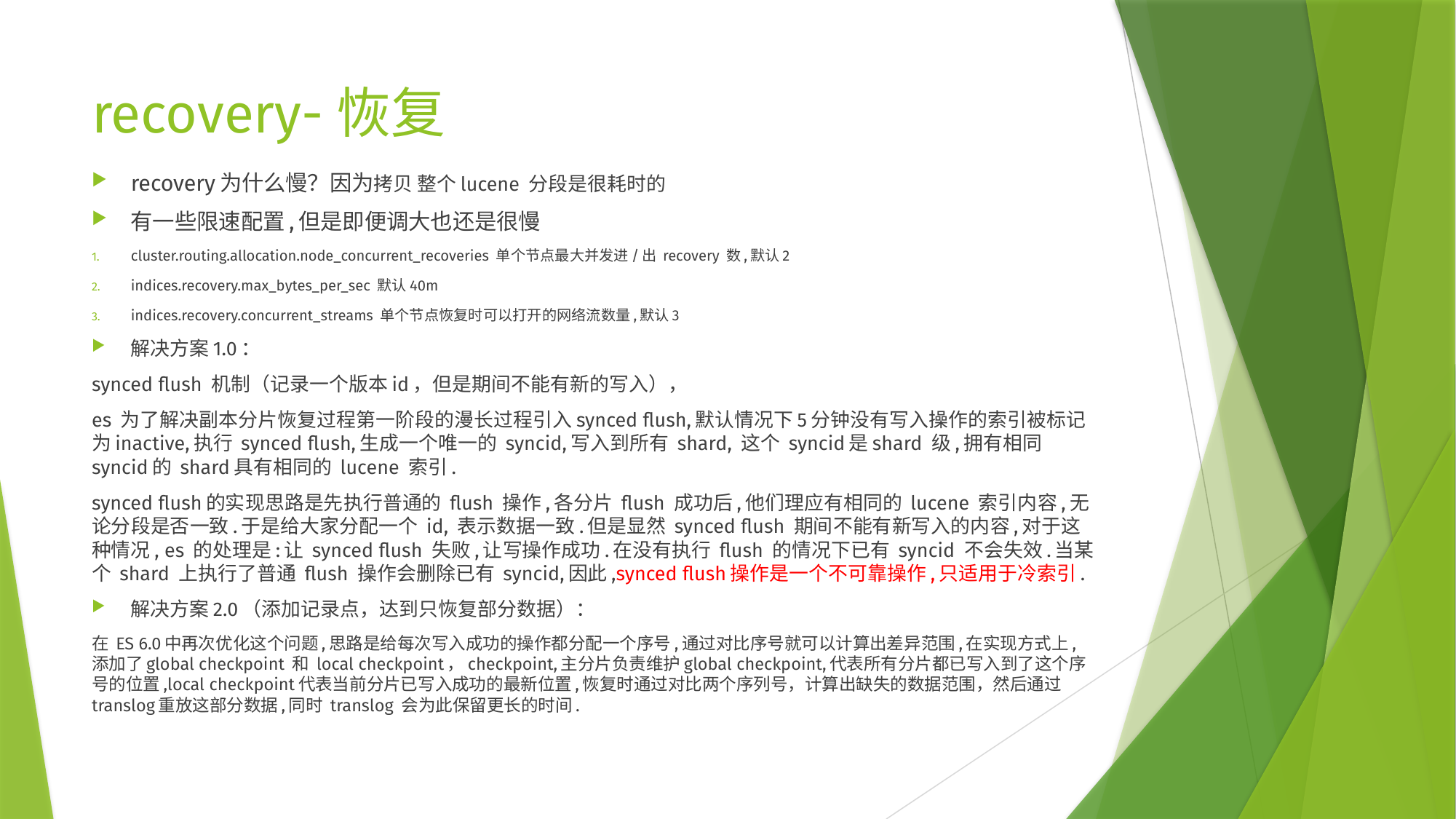

# recovery-恢复
recovery为什么慢？因为拷贝 整个lucene 分段是很耗时的
有一些限速配置,但是即便调大也还是很慢
cluster.routing.allocation.node_concurrent_recoveries 单个节点最大并发进/出 recovery 数,默认2
indices.recovery.max_bytes_per_sec 默认40m
indices.recovery.concurrent_streams 单个节点恢复时可以打开的网络流数量,默认3
解决方案1.0：
synced flush 机制（记录一个版本id，但是期间不能有新的写入），
es 为了解决副本分片恢复过程第一阶段的漫长过程引入synced flush,默认情况下5分钟没有写入操作的索引被标记为inactive,执行 synced flush,生成一个唯一的 syncid,写入到所有 shard, 这个 syncid是shard 级,拥有相同syncid的 shard具有相同的 lucene 索引.
synced flush的实现思路是先执行普通的 flush 操作,各分片 flush 成功后,他们理应有相同的 lucene 索引内容,无论分段是否一致.于是给大家分配一个 id, 表示数据一致.但是显然 synced flush 期间不能有新写入的内容,对于这种情况, es 的处理是:让 synced flush 失败,让写操作成功.在没有执行 flush 的情况下已有 syncid 不会失效.当某个 shard 上执行了普通 flush 操作会删除已有 syncid,因此,synced flush操作是一个不可靠操作,只适用于冷索引.
解决方案2.0（添加记录点，达到只恢复部分数据）：
在 ES 6.0中再次优化这个问题,思路是给每次写入成功的操作都分配一个序号,通过对比序号就可以计算出差异范围,在实现方式上, 添加了global checkpoint 和 local checkpoint，checkpoint,主分片负责维护global checkpoint,代表所有分片都已写入到了这个序号的位置,local checkpoint代表当前分片已写入成功的最新位置,恢复时通过对比两个序列号，计算出缺失的数据范围，然后通过translog重放这部分数据,同时 translog 会为此保留更长的时间.